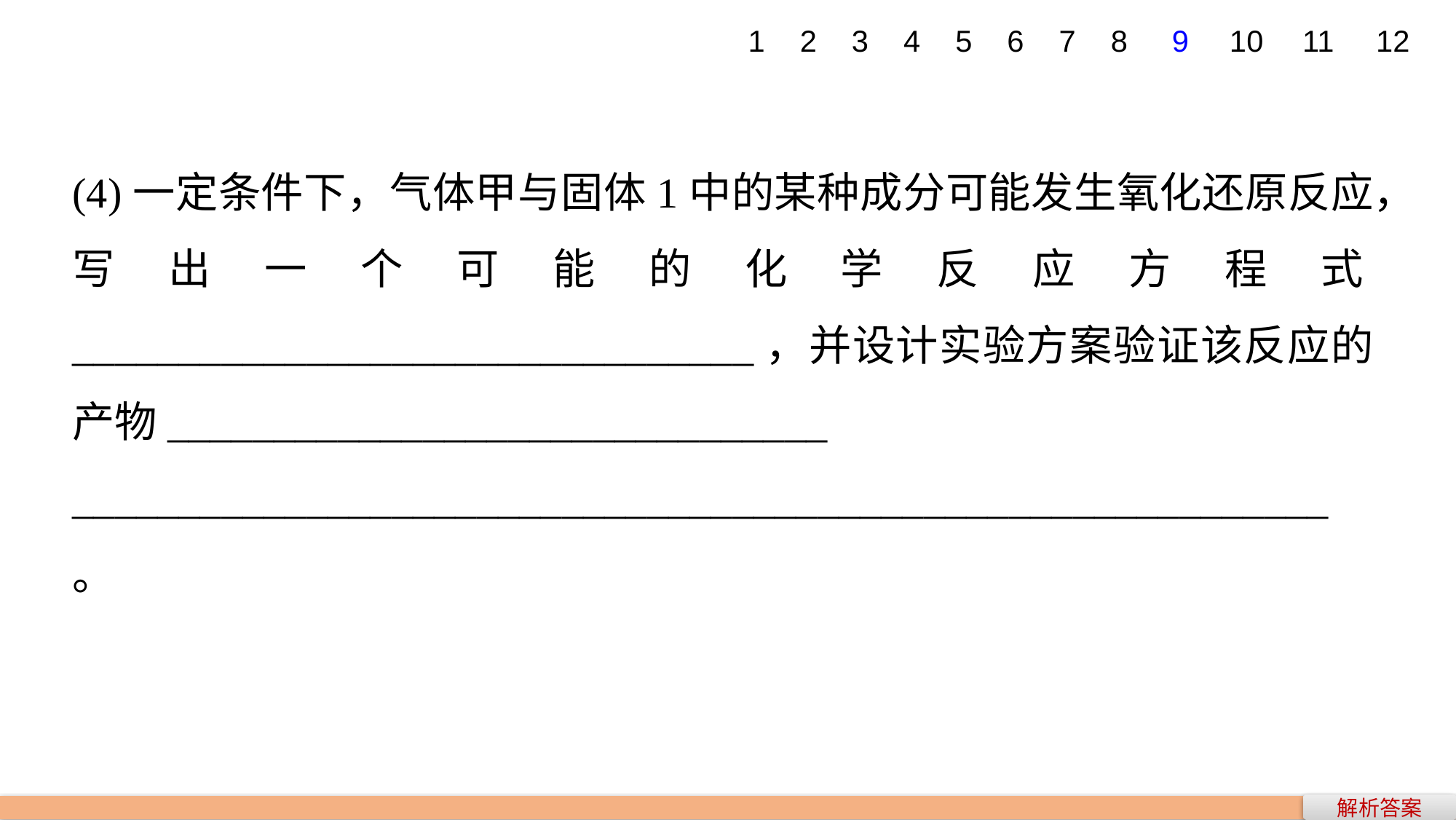

1
2
3
4
5
6
7
8
9
10
11
12
(4)一定条件下，气体甲与固体1中的某种成分可能发生氧化还原反应，写出一个可能的化学反应方程式________________________________，并设计实验方案验证该反应的产物_______________________________
___________________________________________________________。
解析答案